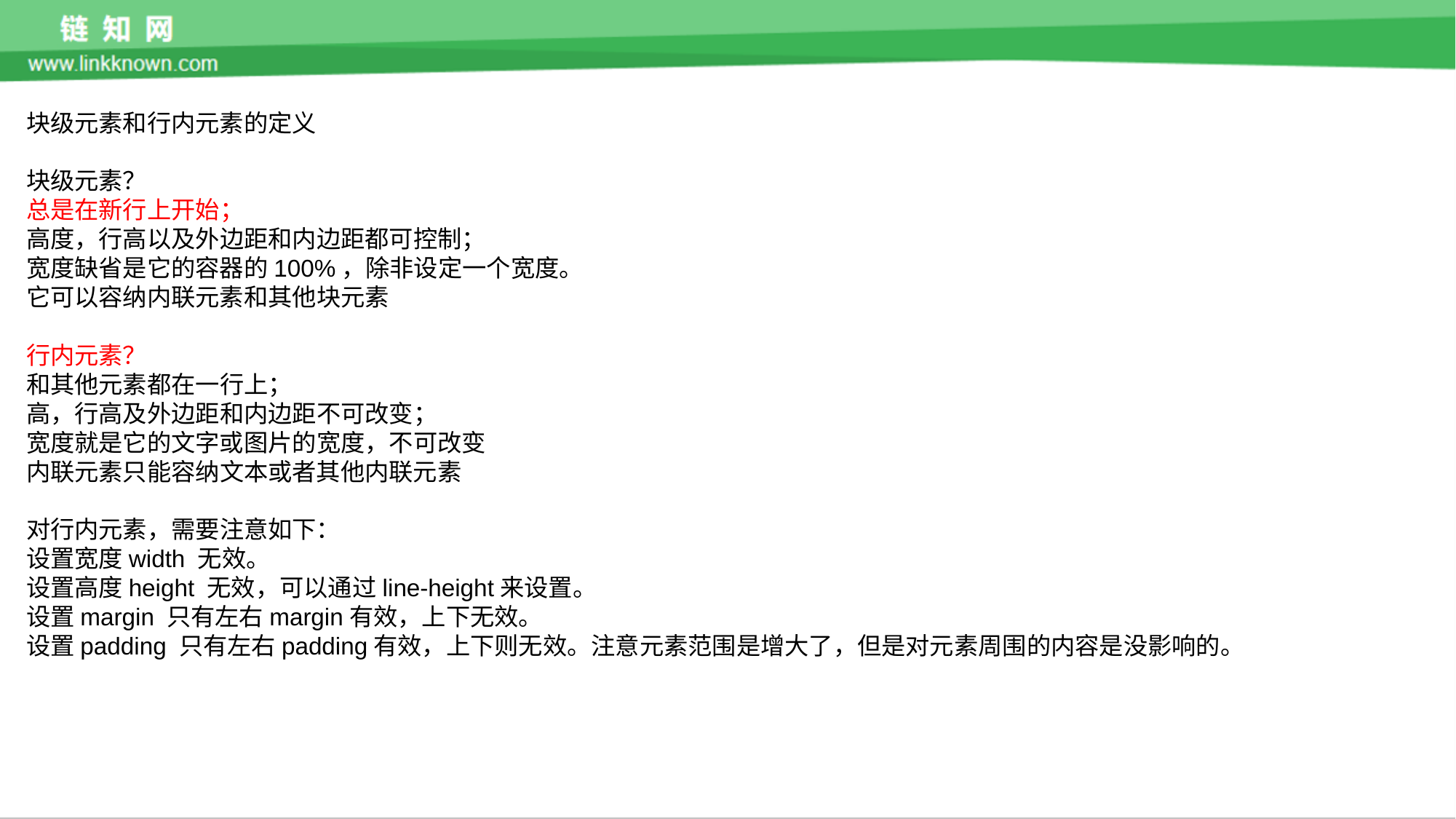

块级元素和行内元素的定义

块级元素？
总是在新行上开始；
高度，行高以及外边距和内边距都可控制；
宽度缺省是它的容器的100%，除非设定一个宽度。
它可以容纳内联元素和其他块元素

行内元素？
和其他元素都在一行上；
高，行高及外边距和内边距不可改变；
宽度就是它的文字或图片的宽度，不可改变
内联元素只能容纳文本或者其他内联元素

对行内元素，需要注意如下：
设置宽度width 无效。
设置高度height 无效，可以通过line-height来设置。
设置margin 只有左右margin有效，上下无效。
设置padding 只有左右padding有效，上下则无效。注意元素范围是增大了，但是对元素周围的内容是没影响的。